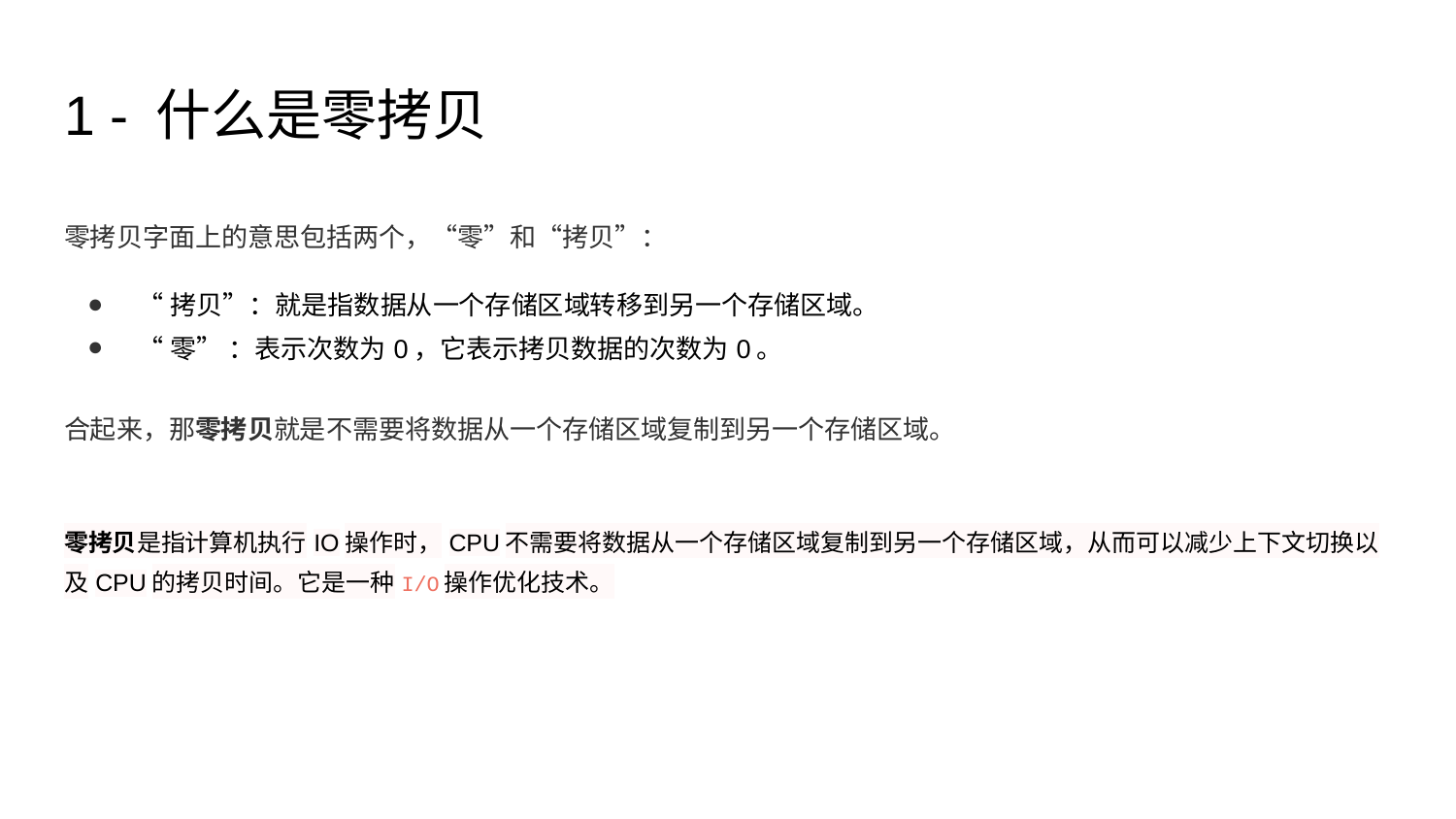

# 1 - 什么是零拷贝
零拷贝字面上的意思包括两个，“零”和“拷贝”：
“拷贝”：就是指数据从一个存储区域转移到另一个存储区域。
“零” ：表示次数为0，它表示拷贝数据的次数为0。
合起来，那零拷贝就是不需要将数据从一个存储区域复制到另一个存储区域。

零拷贝是指计算机执行IO操作时，CPU不需要将数据从一个存储区域复制到另一个存储区域，从而可以减少上下文切换以及CPU的拷贝时间。它是一种I/O操作优化技术。